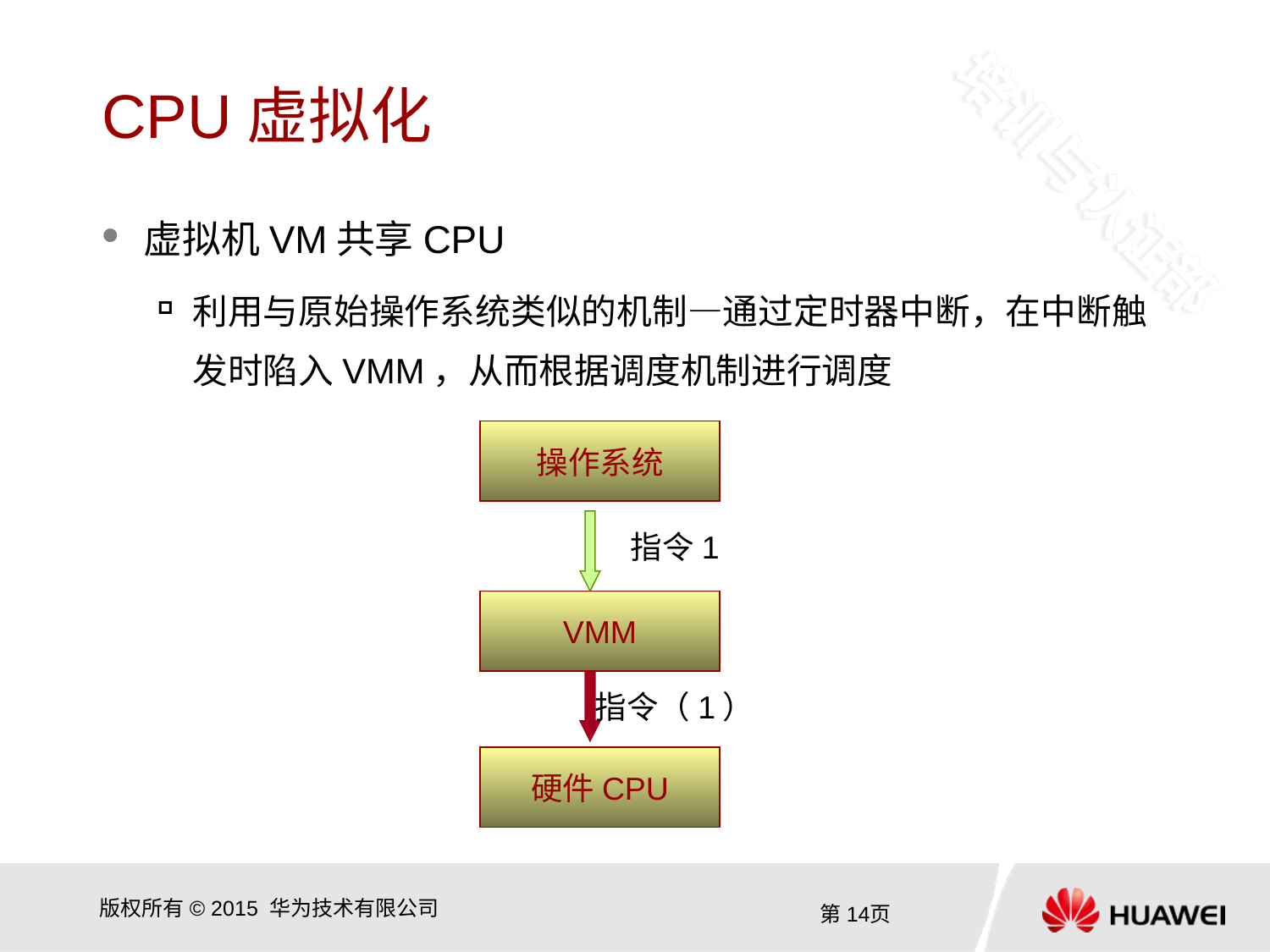

# CPU虚拟化
虚拟机VM共享CPU
利用与原始操作系统类似的机制—通过定时器中断，在中断触发时陷入VMM，从而根据调度机制进行调度
操作系统
指令1
VMM
指令（1）
硬件CPU